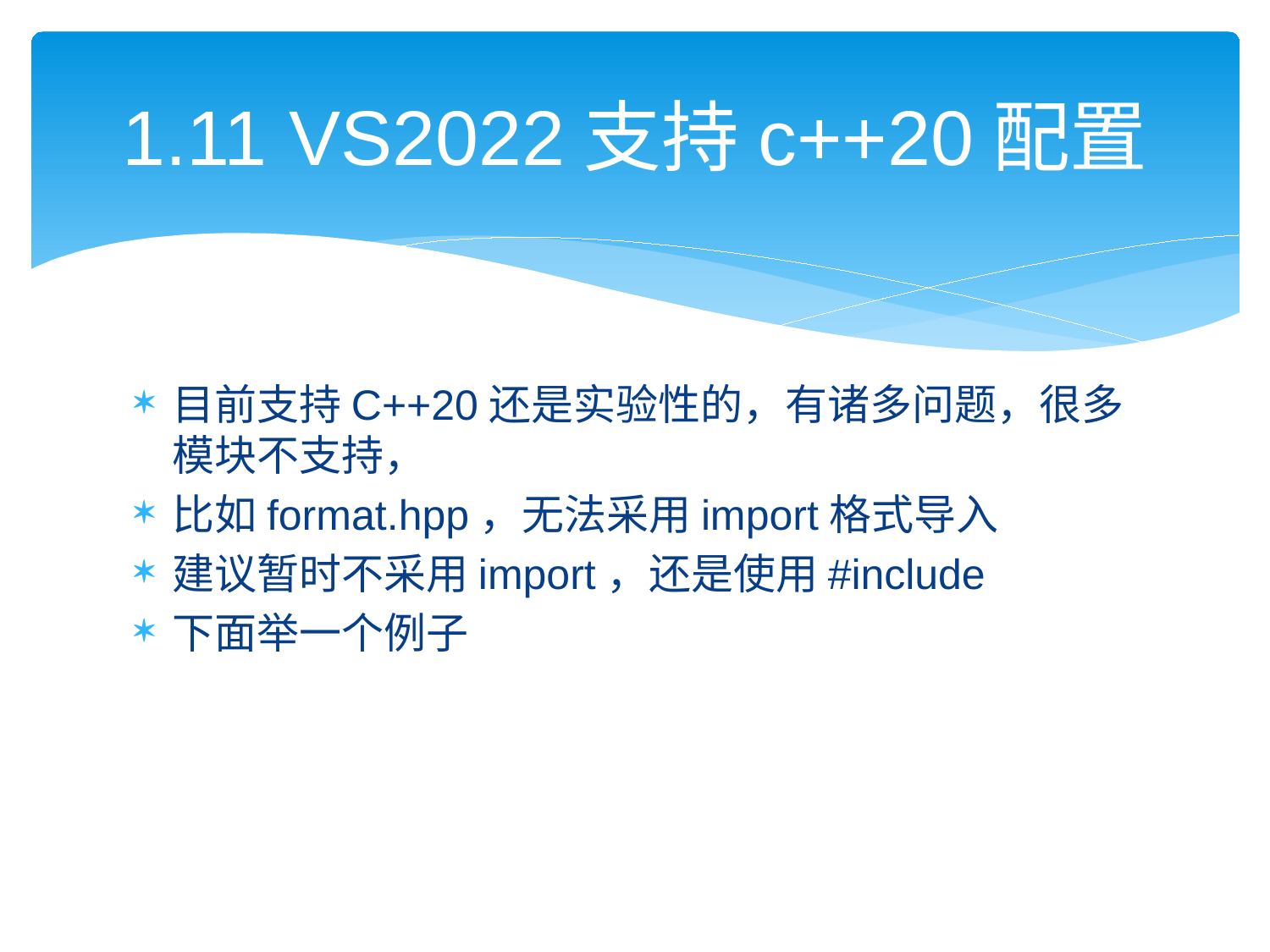

# 1.11 VS2022支持c++20配置
目前支持C++20还是实验性的，有诸多问题，很多模块不支持，
比如format.hpp，无法采用import格式导入
建议暂时不采用import，还是使用#include
下面举一个例子